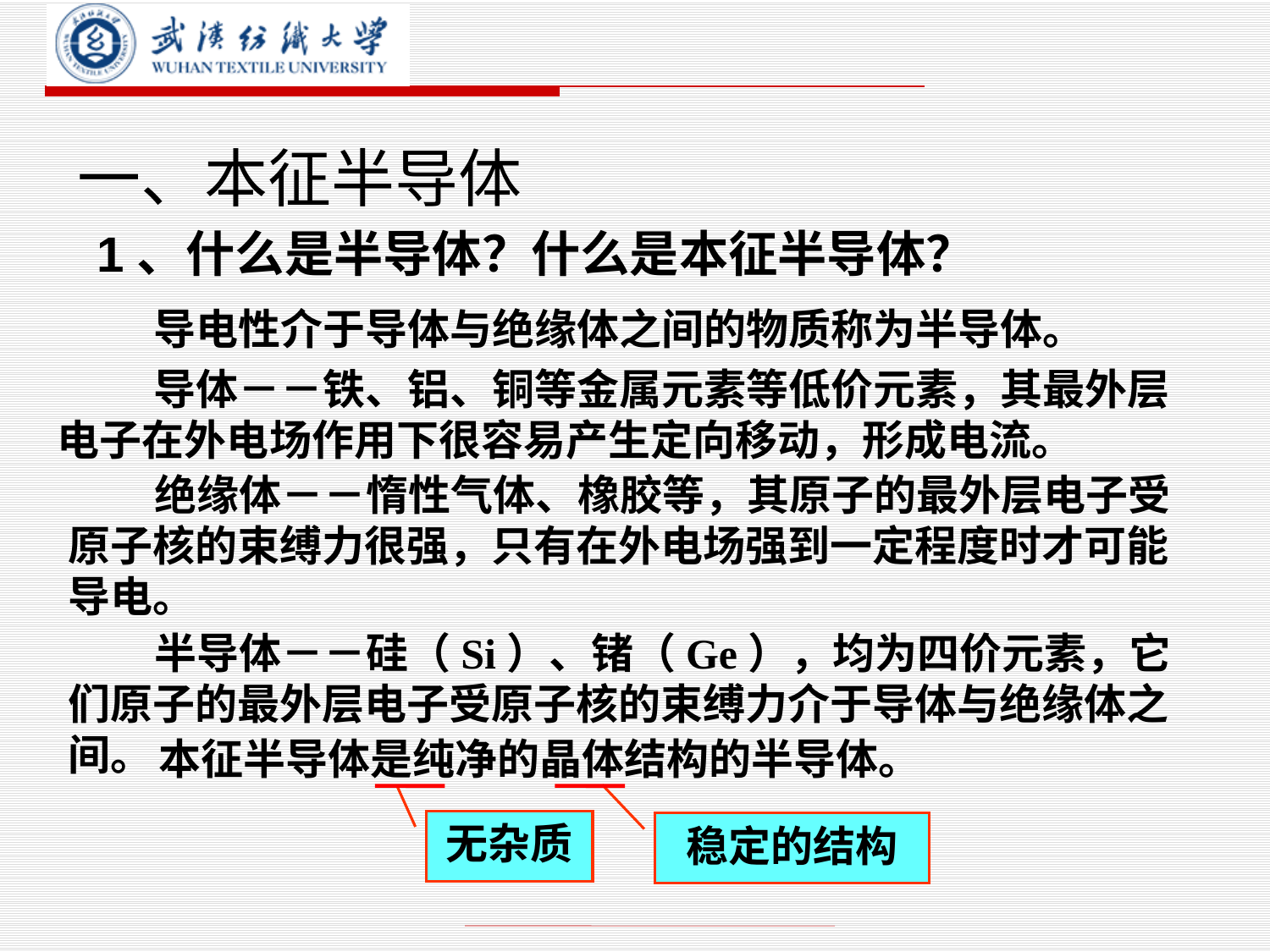

# 一、本征半导体
1、什么是半导体？什么是本征半导体？
         导电性介于导体与绝缘体之间的物质称为半导体。
         导体－－铁、铝、铜等金属元素等低价元素，其最外层电子在外电场作用下很容易产生定向移动，形成电流。
        绝缘体－－惰性气体、橡胶等，其原子的最外层电子受原子核的束缚力很强，只有在外电场强到一定程度时才可能导电。
        半导体－－硅（Si）、锗（Ge），均为四价元素，它们原子的最外层电子受原子核的束缚力介于导体与绝缘体之间。
    本征半导体是纯净的晶体结构的半导体。

无杂质

稳定的结构